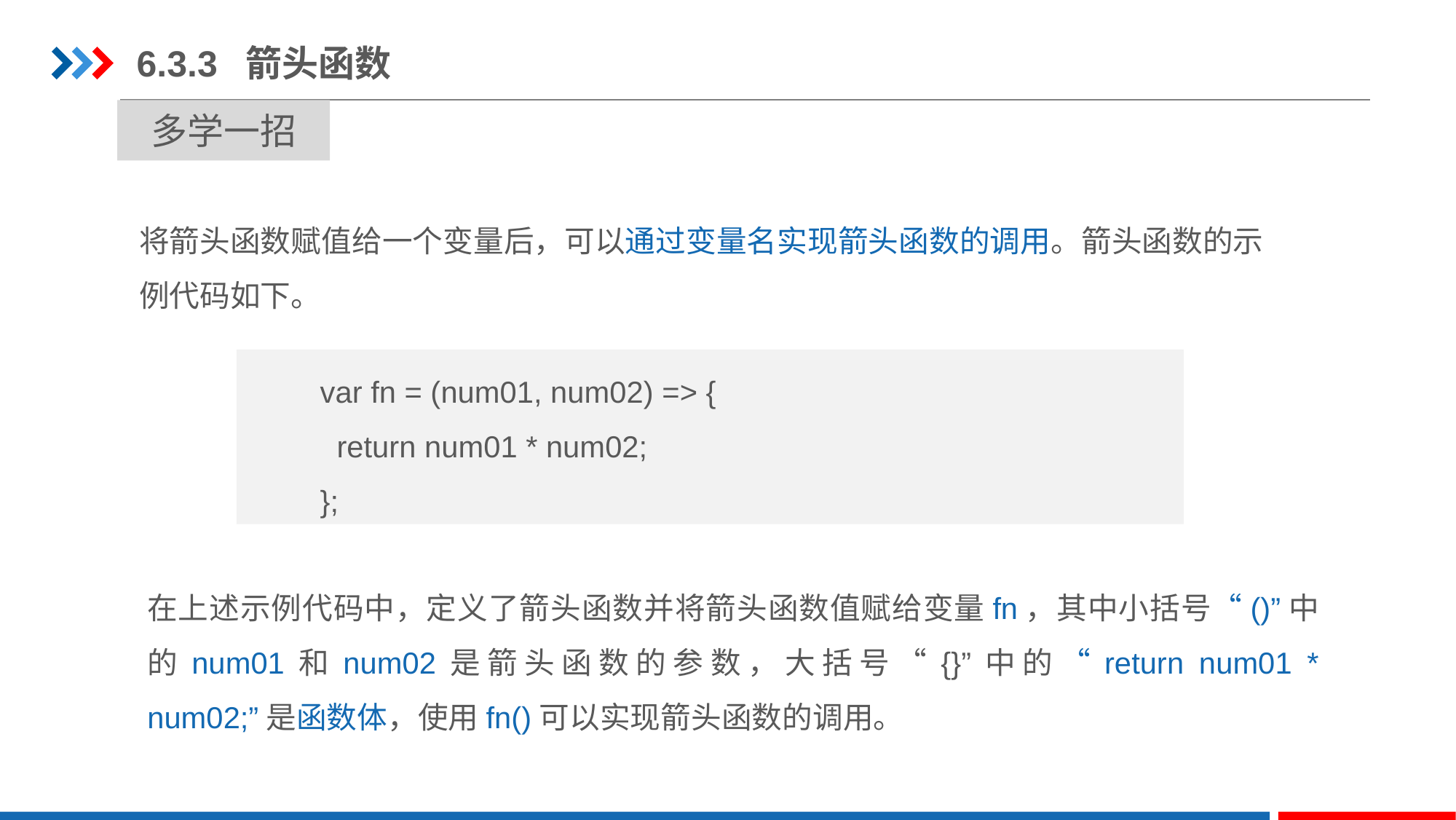

6.3.3	箭头函数
多学一招
将箭头函数赋值给一个变量后，可以通过变量名实现箭头函数的调用。箭头函数的示例代码如下。
var fn = (num01, num02) => {
  return num01 * num02;
};
在上述示例代码中，定义了箭头函数并将箭头函数值赋给变量fn，其中小括号“()”中的num01和num02是箭头函数的参数，大括号“{}”中的“return num01 * num02;”是函数体，使用fn()可以实现箭头函数的调用。